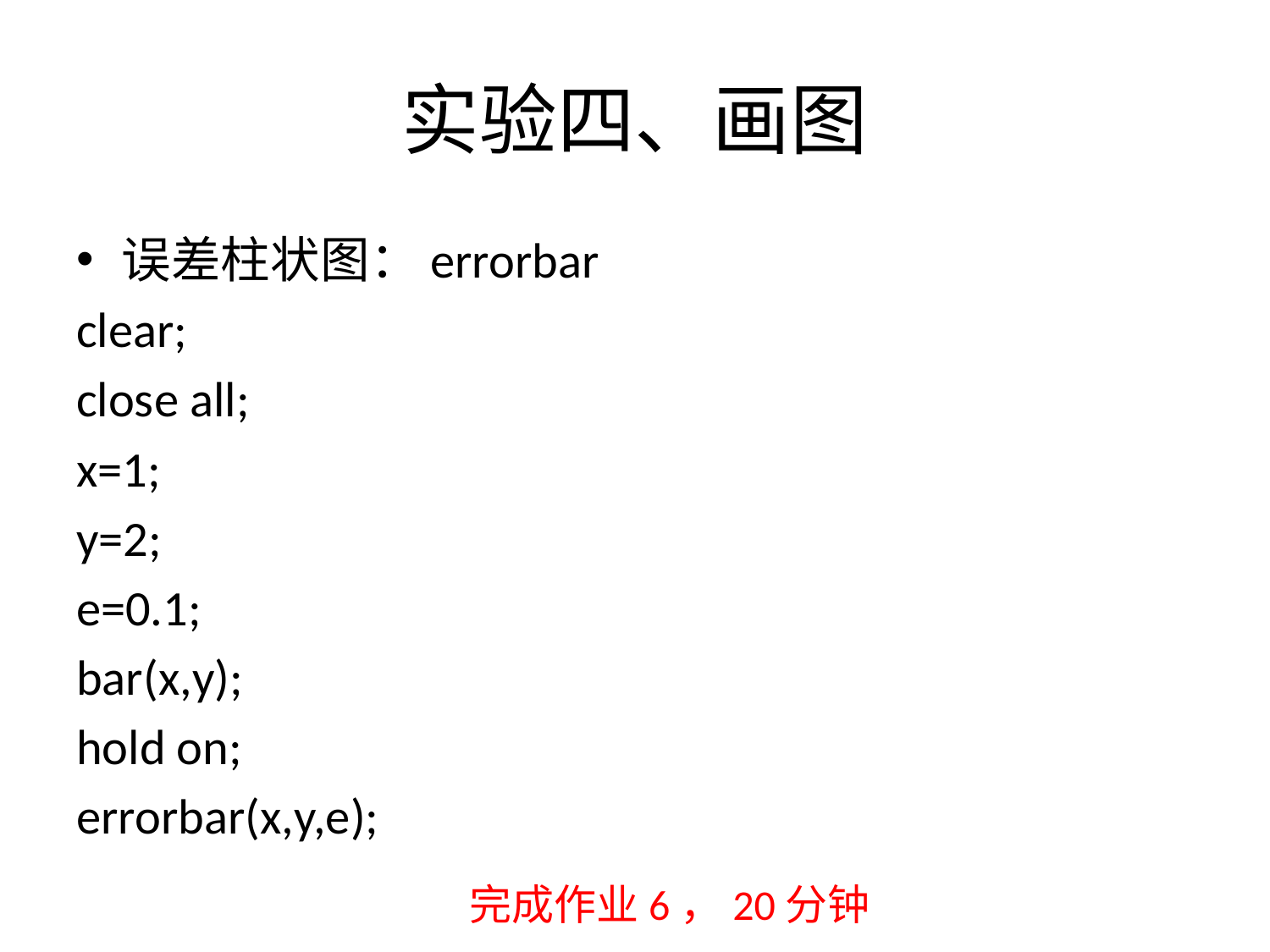

# 实验四、画图
误差柱状图：errorbar
clear;
close all;
x=1;
y=2;
e=0.1;
bar(x,y);
hold on;
errorbar(x,y,e);
完成作业6，20分钟